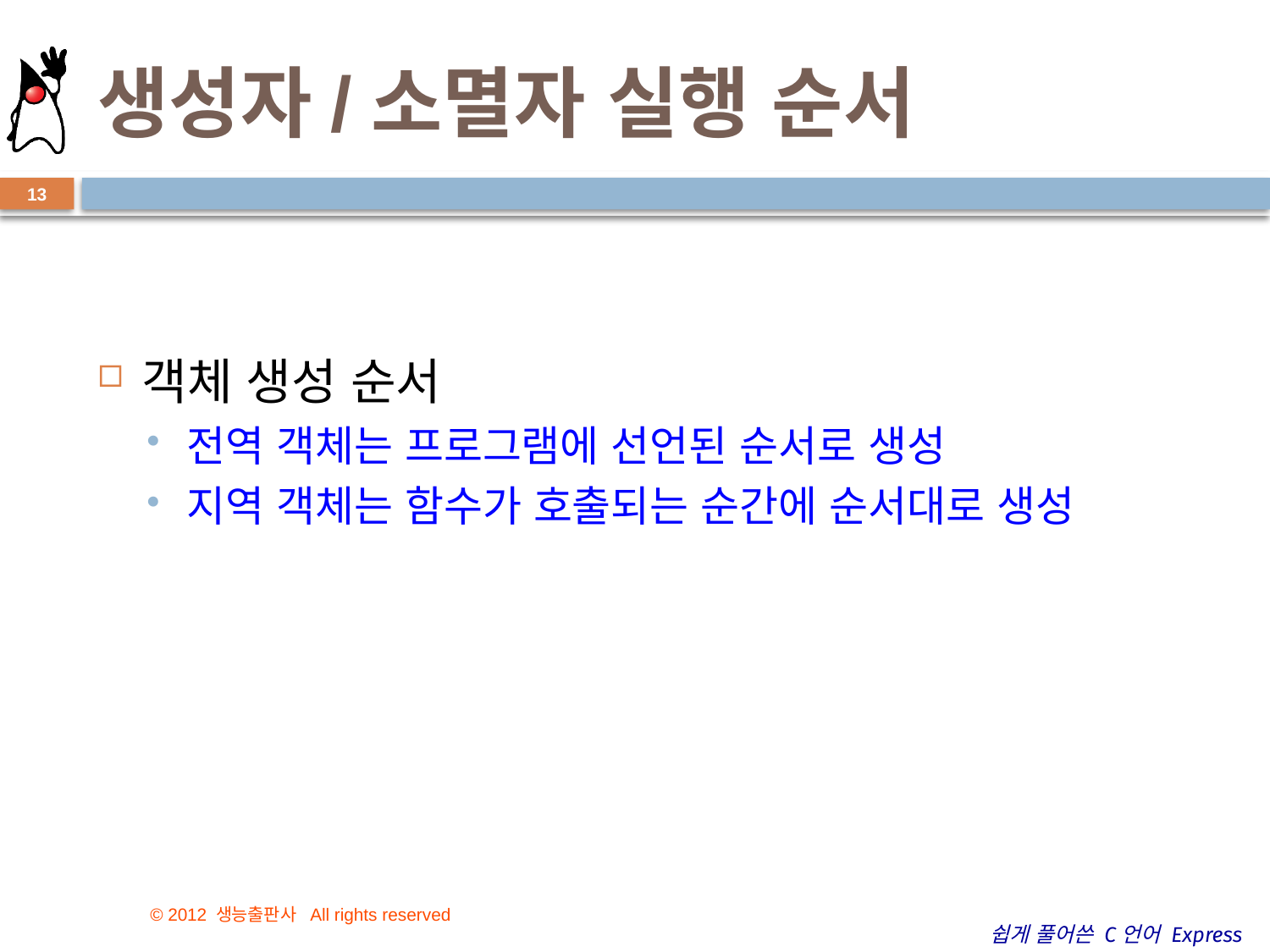

# 생성자/소멸자 실행 순서
13

객체 생성 순서
전역 객체는 프로그램에 선언된 순서로 생성
지역 객체는 함수가 호출되는 순간에 순서대로 생성